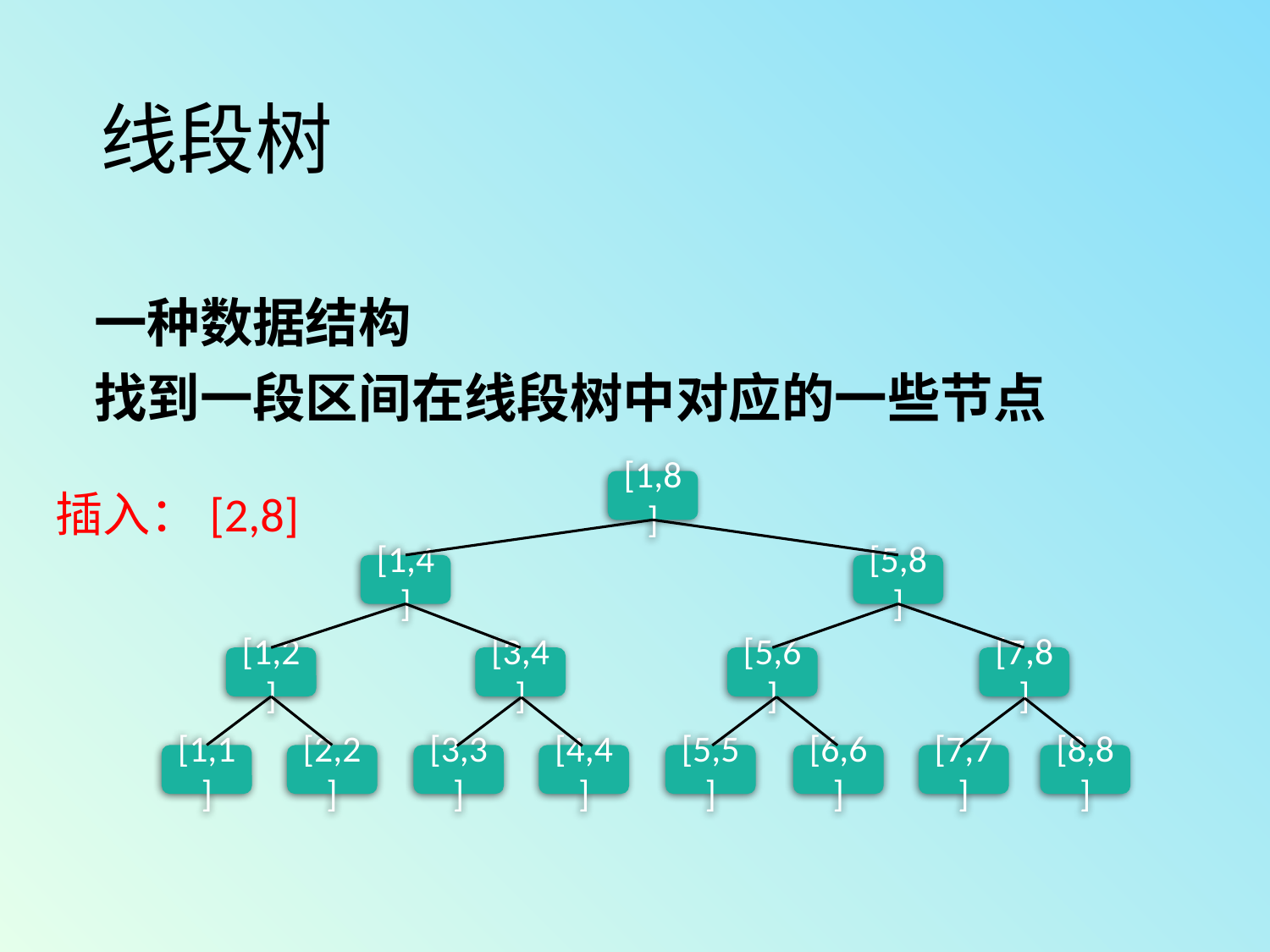

# 线段树
一种数据结构
找到一段区间在线段树中对应的一些节点
[1,8]
插入：[2,8]
[1,4]
[5,8]
[1,2]
[3,4]
[5,6]
[7,8]
[1,1]
[2,2]
[3,3]
[4,4]
[5,5]
[6,6]
[7,7]
[8,8]